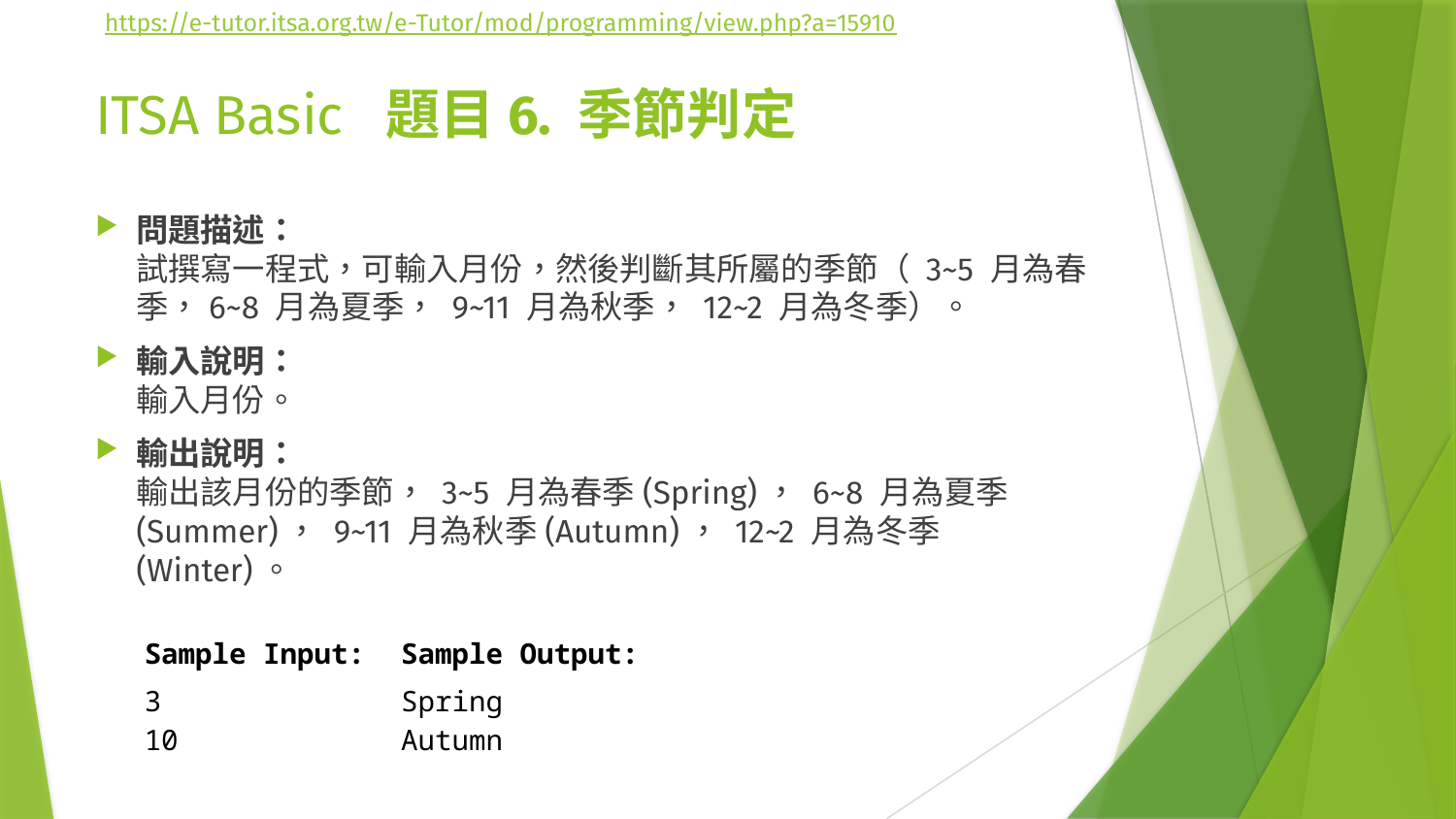

https://e-tutor.itsa.org.tw/e-Tutor/mod/programming/view.php?a=15910
# ITSA Basic  題目6. 季節判定
問題描述：
試撰寫一程式，可輸入月份，然後判斷其所屬的季節（ 3~5 月為春季，6~8 月為夏季， 9~11 月為秋季， 12~2 月為冬季）。
輸入說明：
輸入月份。
輸出說明：
輸出該月份的季節， 3~5 月為春季(Spring)， 6~8 月為夏季(Summer)， 9~11 月為秋季(Autumn)， 12~2 月為冬季(Winter)。

| Sample Input: | Sample Output: |
| --- | --- |
| 3 10 | Spring Autumn |